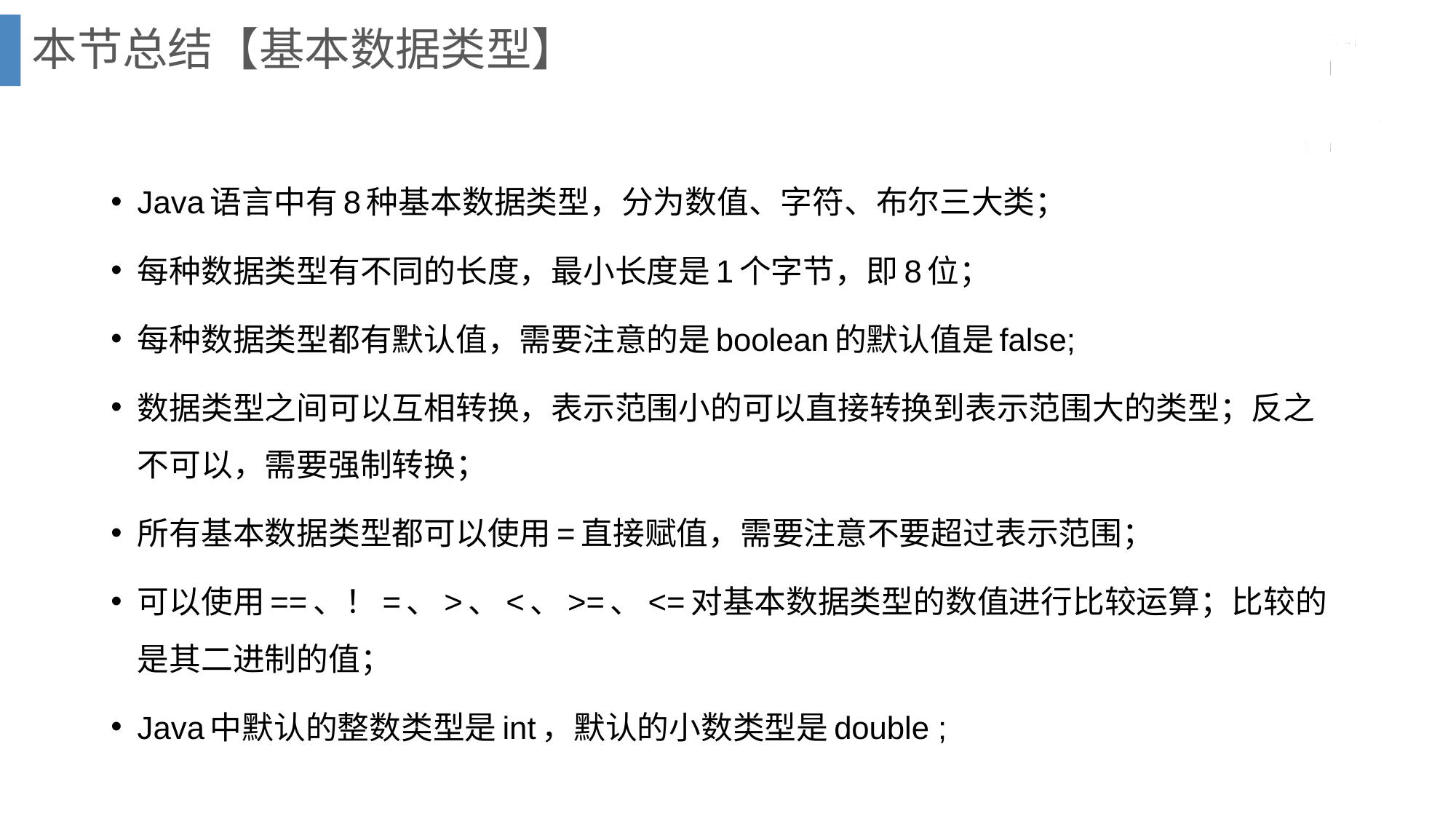

# 本节总结【基本数据类型】
Java语言中有8种基本数据类型，分为数值、字符、布尔三大类；
每种数据类型有不同的长度，最小长度是1个字节，即8位；
每种数据类型都有默认值，需要注意的是boolean的默认值是false;
数据类型之间可以互相转换，表示范围小的可以直接转换到表示范围大的类型；反之不可以，需要强制转换；
所有基本数据类型都可以使用=直接赋值，需要注意不要超过表示范围；
可以使用==、！=、>、<、>=、<=对基本数据类型的数值进行比较运算；比较的是其二进制的值；
Java中默认的整数类型是int，默认的小数类型是double ;